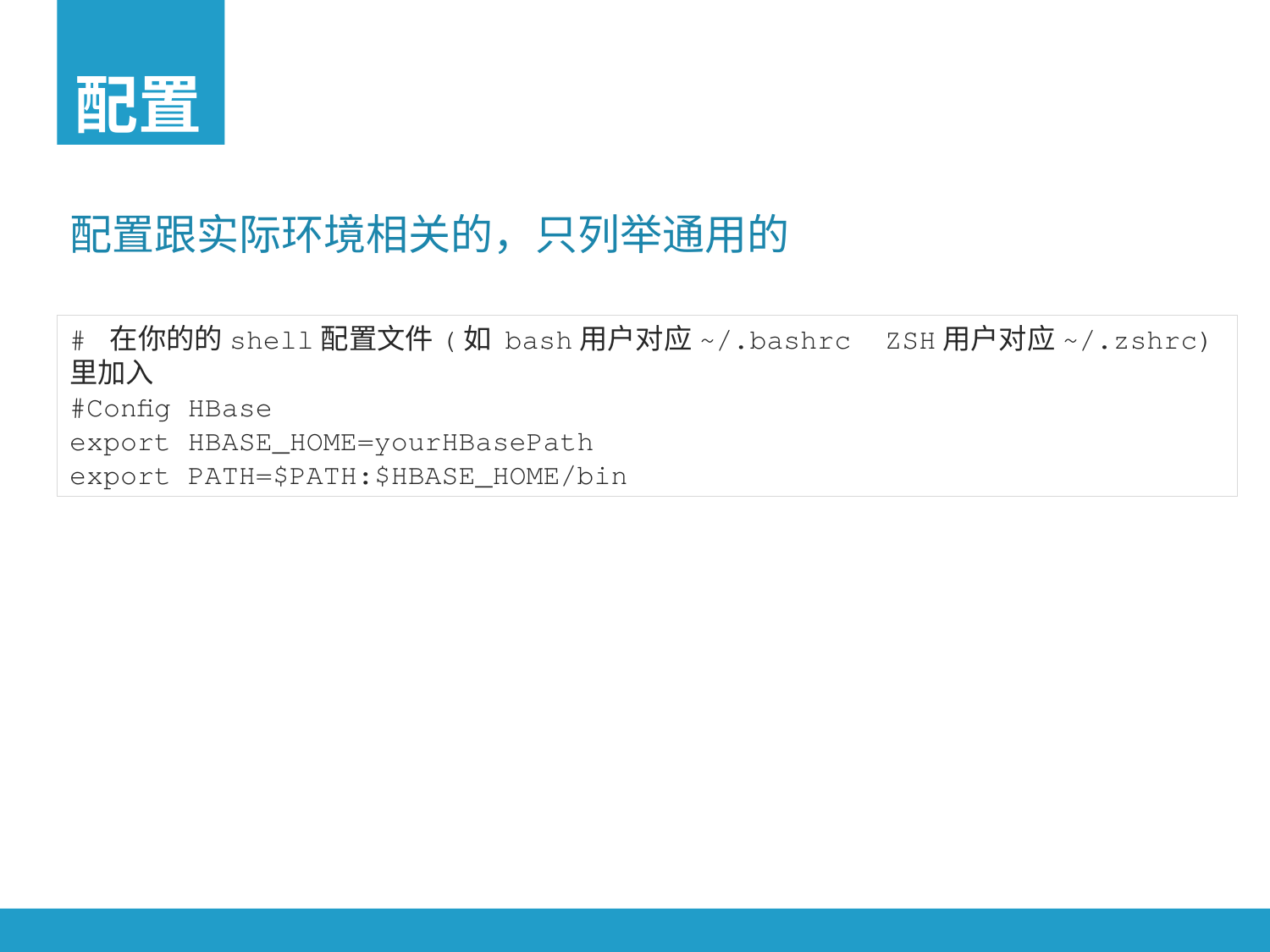

配置
配置跟实际环境相关的，只列举通用的
# 在你的的shell配置文件(如 bash用户对应~/.bashrc  ZSH用户对应~/.zshrc)里加入
#Config HBase
export HBASE_HOME=yourHBasePath
export PATH=$PATH:$HBASE_HOME/bin